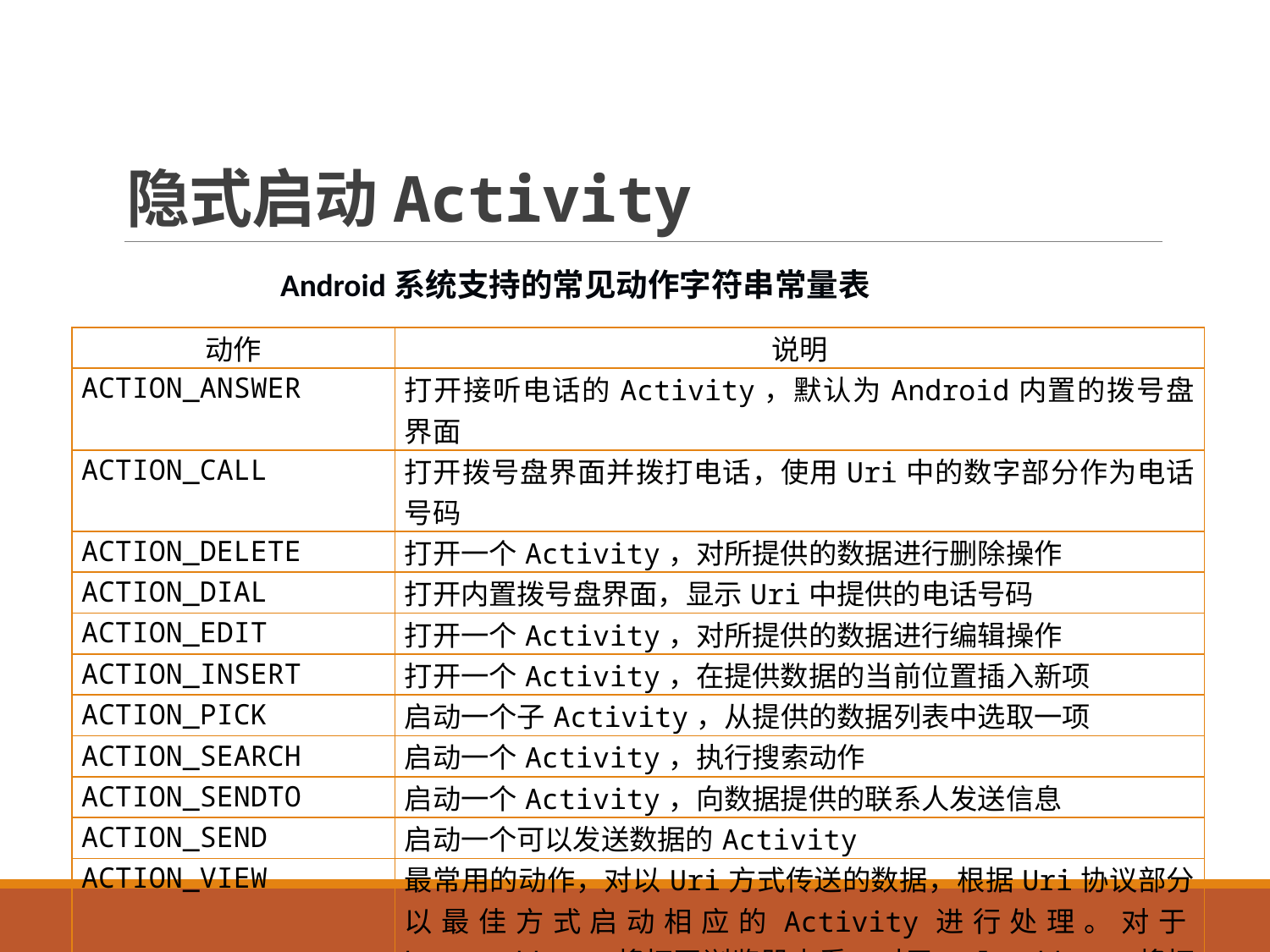

# 隐式启动Activity
Android系统支持的常见动作字符串常量表
| 动作 | 说明 |
| --- | --- |
| ACTION\_ANSWER | 打开接听电话的Activity，默认为Android内置的拨号盘界面 |
| ACTION\_CALL | 打开拨号盘界面并拨打电话，使用Uri中的数字部分作为电话号码 |
| ACTION\_DELETE | 打开一个Activity，对所提供的数据进行删除操作 |
| ACTION\_DIAL | 打开内置拨号盘界面，显示Uri中提供的电话号码 |
| ACTION\_EDIT | 打开一个Activity，对所提供的数据进行编辑操作 |
| ACTION\_INSERT | 打开一个Activity，在提供数据的当前位置插入新项 |
| ACTION\_PICK | 启动一个子Activity，从提供的数据列表中选取一项 |
| ACTION\_SEARCH | 启动一个Activity，执行搜索动作 |
| ACTION\_SENDTO | 启动一个Activity，向数据提供的联系人发送信息 |
| ACTION\_SEND | 启动一个可以发送数据的Activity |
| ACTION\_VIEW | 最常用的动作，对以Uri方式传送的数据，根据Uri协议部分以最佳方式启动相应的Activity进行处理。对于http:address将打开浏览器查看；对于tel:address将打开拨号呼叫指定的电话号码 |
| ACTION\_WEB\_SEARCH | 打开一个Activity，对提供的数据进行Web搜索 |